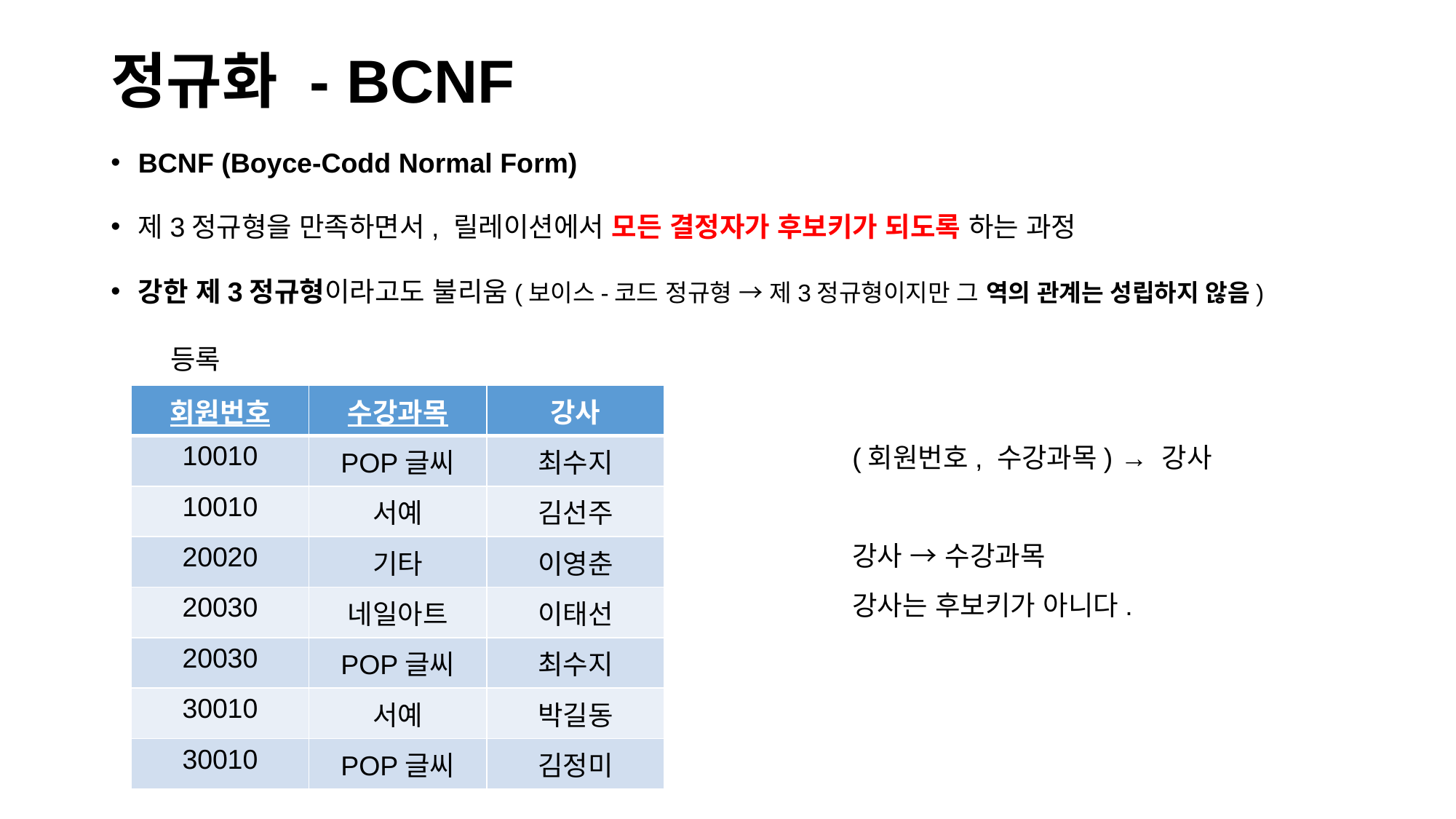

# 정규화 - BCNF
BCNF (Boyce-Codd Normal Form)
제3정규형을 만족하면서, 릴레이션에서 모든 결정자가 후보키가 되도록 하는 과정
강한 제3정규형이라고도 불리움(보이스-코드 정규형 → 제3정규형이지만 그 역의 관계는 성립하지 않음)
등록
| 회원번호 | 수강과목 | 강사 |
| --- | --- | --- |
| 10010 | POP글씨 | 최수지 |
| 10010 | 서예 | 김선주 |
| 20020 | 기타 | 이영춘 |
| 20030 | 네일아트 | 이태선 |
| 20030 | POP글씨 | 최수지 |
| 30010 | 서예 | 박길동 |
| 30010 | POP글씨 | 김정미 |
(회원번호, 수강과목) → 강사

강사 → 수강과목
강사는 후보키가 아니다.